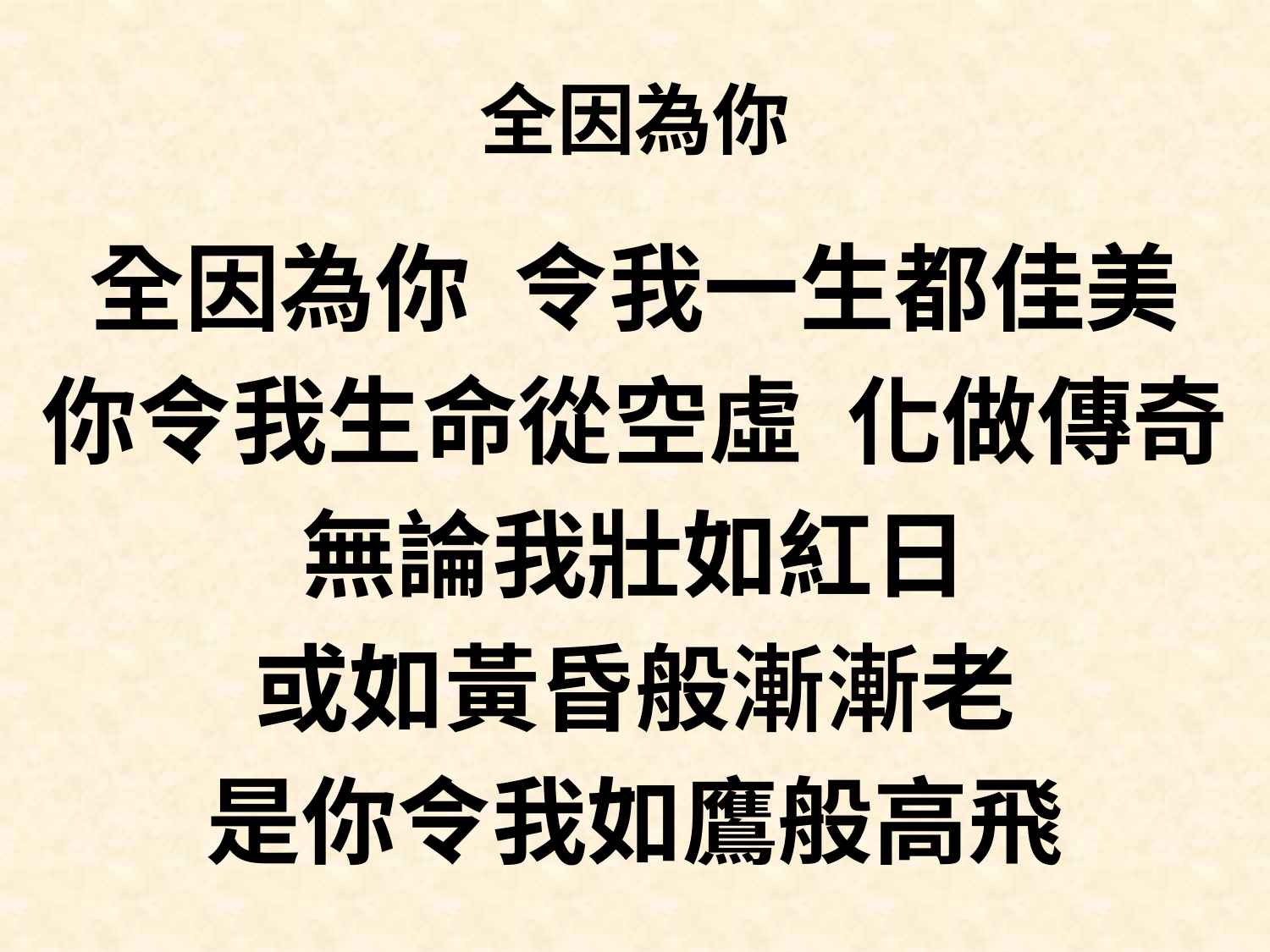

# 全因為你
全因為你  令我一生都佳美
你令我生命從空虛  化做傳奇
無論我壯如紅日
或如黃昏般漸漸老
是你令我如鷹般高飛